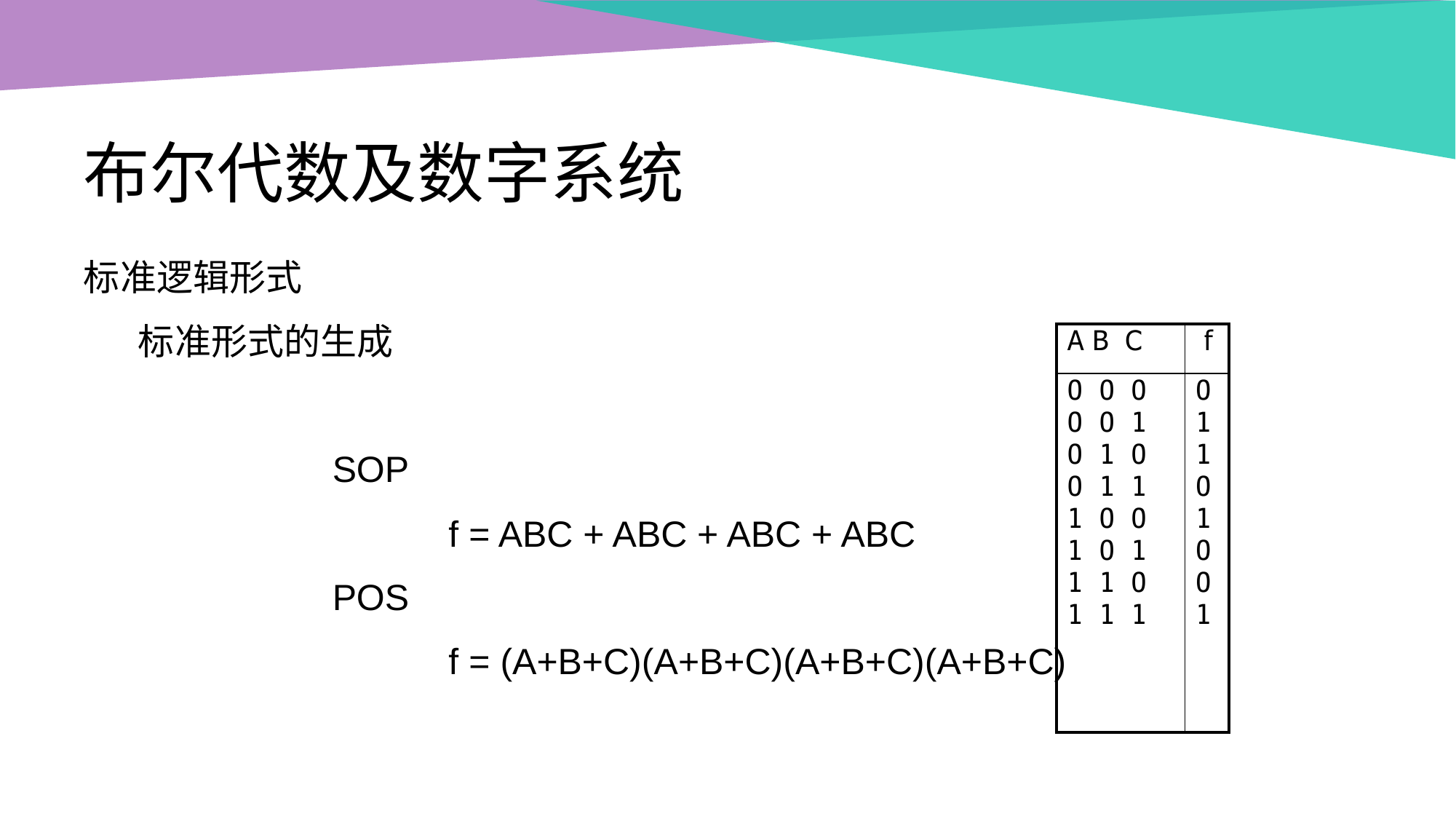

# 布尔代数及数字系统
标准逻辑形式
标准形式的生成

   SOP
		 f = ABC + ABC + ABC + ABC
   POS
		 f = (A+B+C)(A+B+C)(A+B+C)(A+B+C)

| A B C | f |
| --- | --- |
| 0 0 0 0 0 1 0 1 0 0 1 1 1 0 0 1 0 1 1 1 0 1 1 1 | 0 1 1 0 1 0 0 1 |